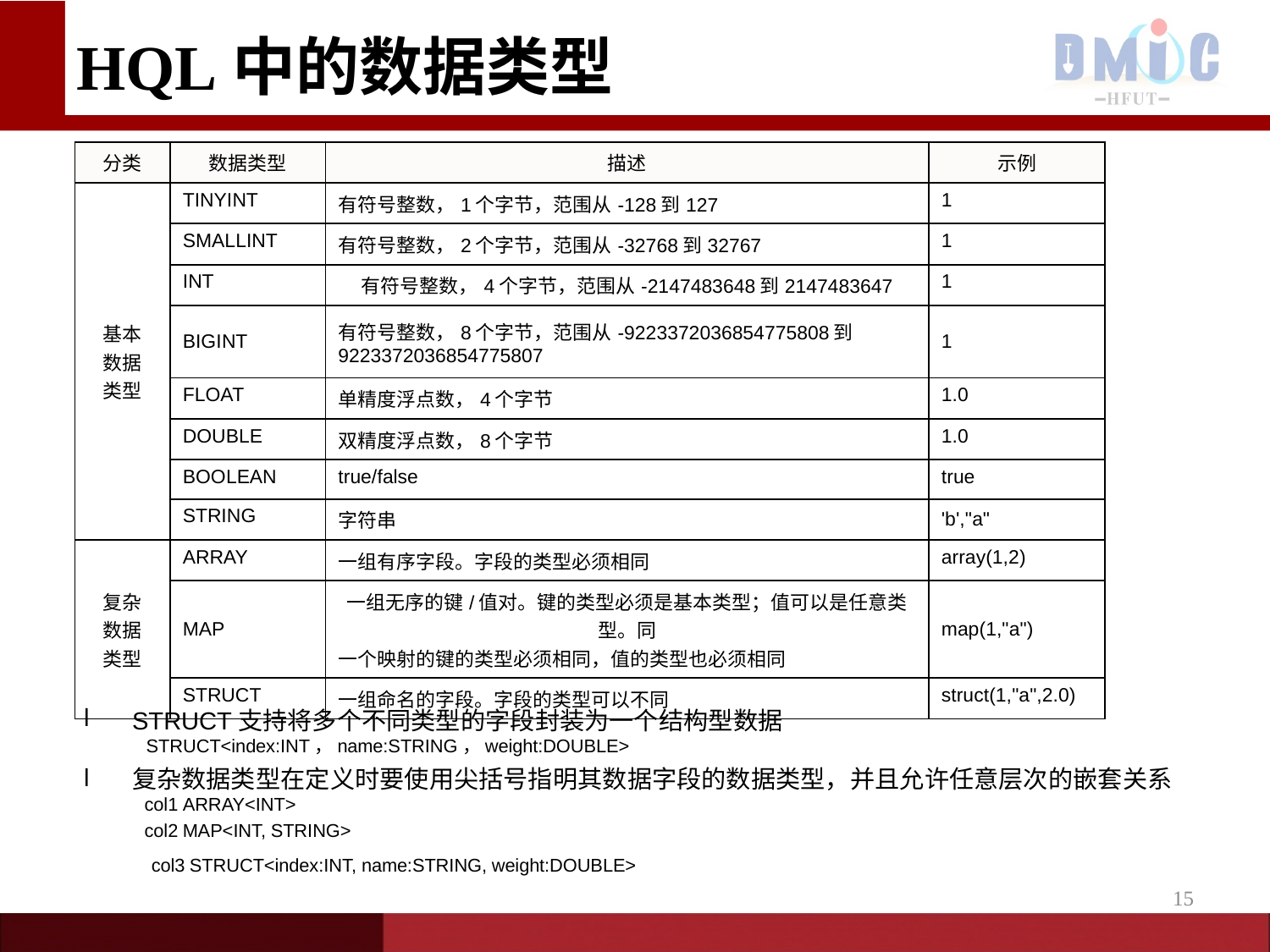

# HQL中的数据类型
| 分类 | 数据类型 | 描述 | 示例 |
| --- | --- | --- | --- |
| 基本 数据 类型 | TINYINT | 有符号整数，1个字节，范围从-128到127 | 1 |
|  | SMALLINT | 有符号整数，2个字节，范围从-32768到32767 | 1 |
|  | INT | 有符号整数，4个字节，范围从-2147483648到2147483647 | 1 |
|  | BIGINT | 有符号整数，8个字节，范围从-9223372036854775808到 9223372036854775807 | 1 |
|  | FLOAT | 单精度浮点数，4个字节 | 1.0 |
|  | DOUBLE | 双精度浮点数，8个字节 | 1.0 |
|  | BOOLEAN | true/false | true |
|  | STRING | 字符串 | ʹbʹ,"a" |
| 复杂 数据 类型 | ARRAY | 一组有序字段。字段的类型必须相同 | array(1,2) |
|  | MAP | 一组无序的键/值对。键的类型必须是基本类型；值可以是任意类型。同 一个映射的键的类型必须相同，值的类型也必须相同 | map(1,"a") |
|  | STRUCT | 一组命名的字段。字段的类型可以不同 | struct(1,"a",2.0) |
l

l
STRUCT支持将多个不同类型的字段封装为一个结构型数据
		STRUCT<index:INT，name:STRING，weight:DOUBLE>
复杂数据类型在定义时要使用尖括号指明其数据字段的数据类型，并且允许任意层次的嵌套关系
	col1 ARRAY<INT>
	col2 MAP<INT, STRING>
col3 STRUCT<index:INT, name:STRING, weight:DOUBLE>
15